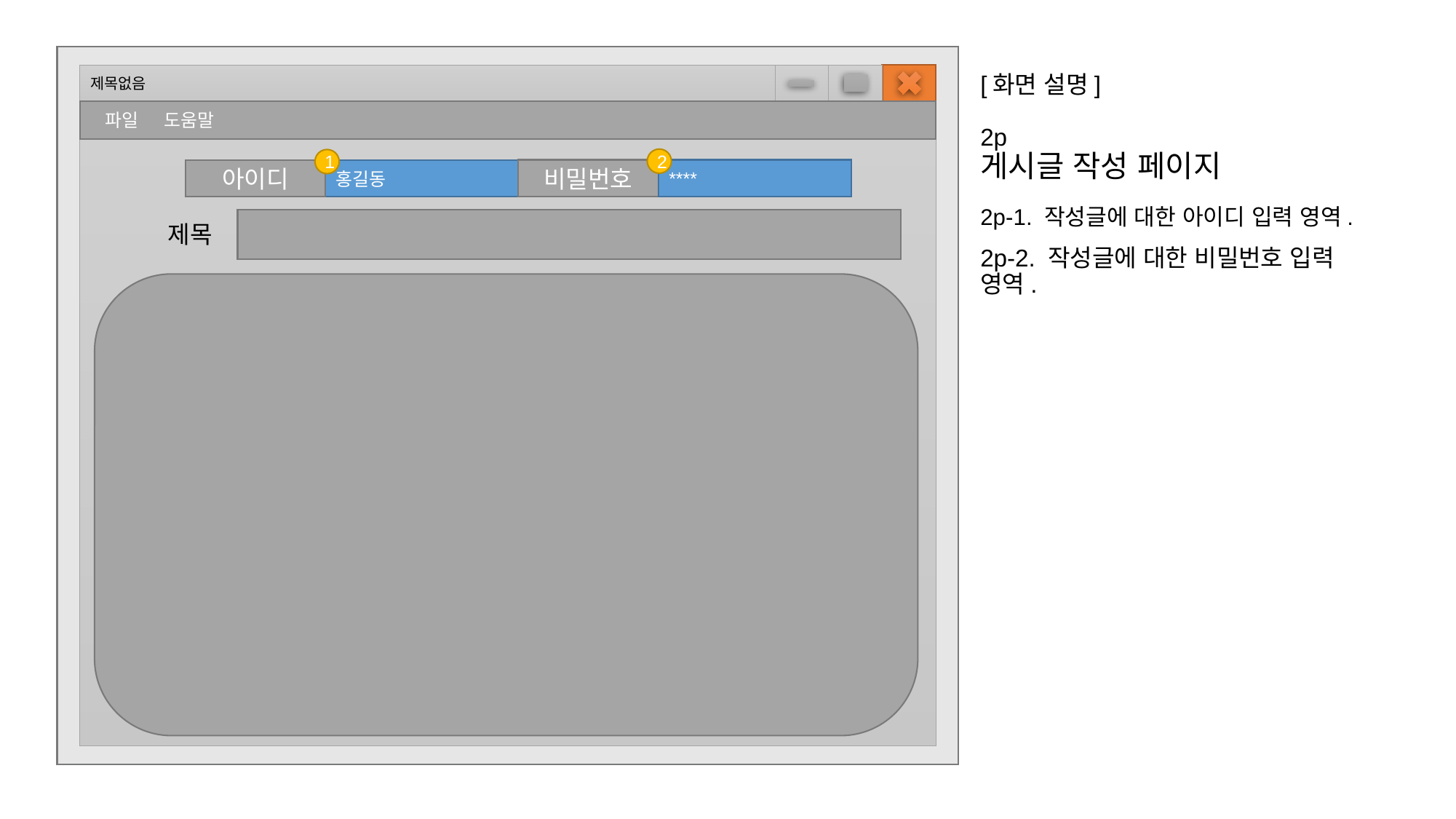

# [화면 설명] 2p 게시글 작성 페이지

제목없음

  파일     도움말
2
1
****
비밀번호
아이디
홍길동
2p-1. 작성글에 대한 아이디 입력 영역.
2p-2. 작성글에 대한 비밀번호 입력 영역.

제목